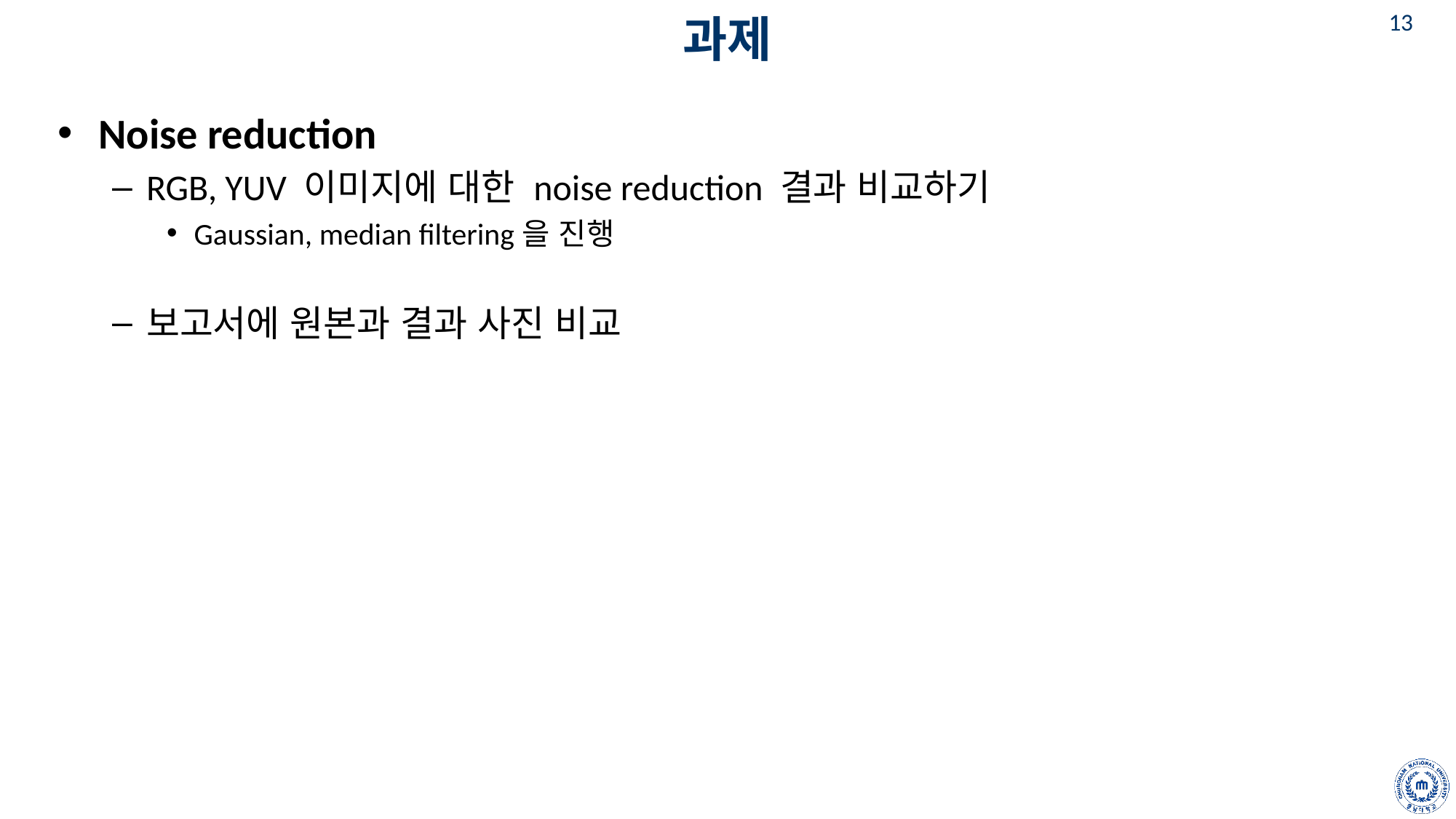

# 과제
Noise reduction
RGB, YUV 이미지에 대한 noise reduction 결과 비교하기
Gaussian, median filtering을 진행

보고서에 원본과 결과 사진 비교